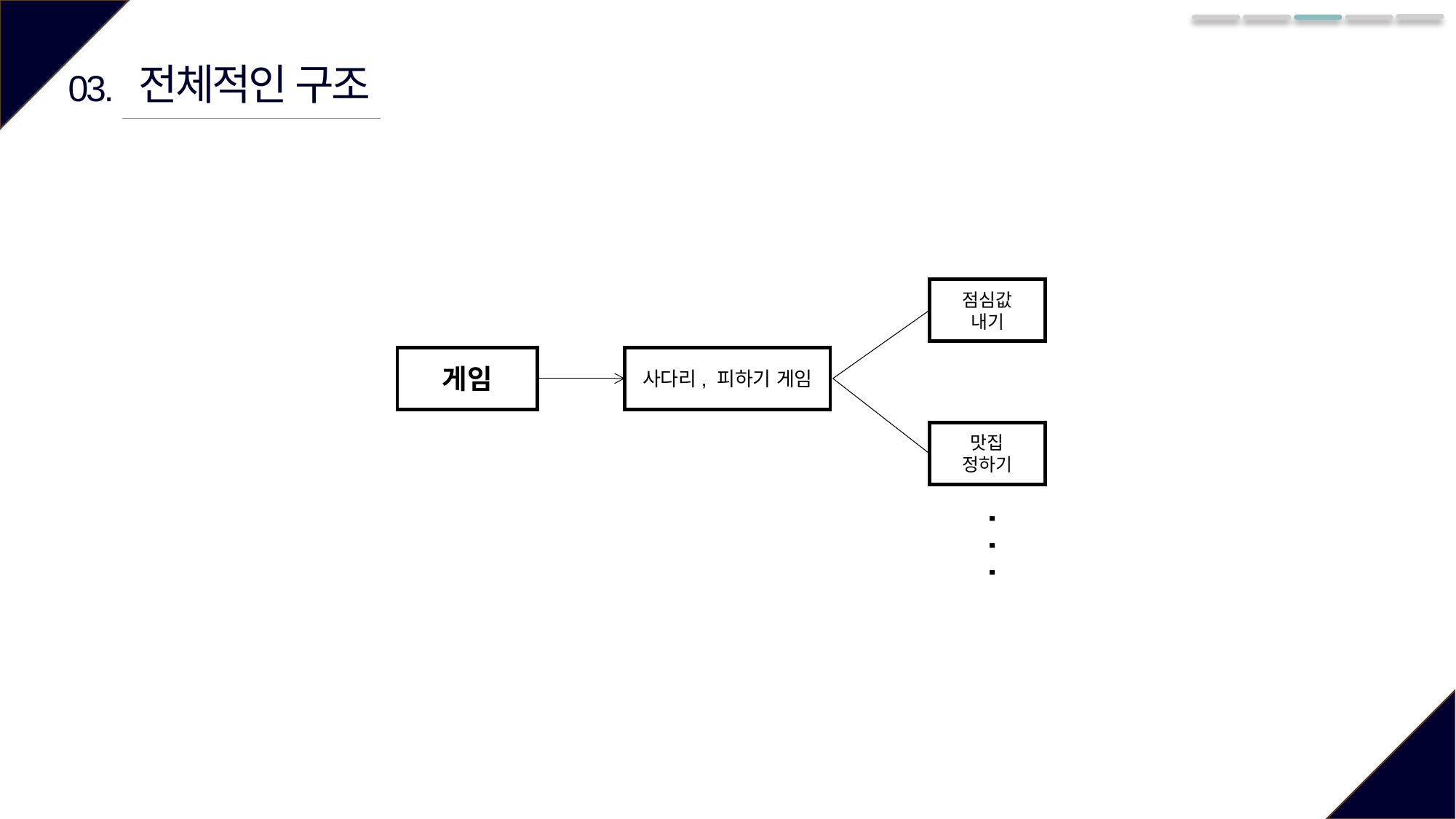

전체적인 구조
03.
점심값
내기
게임
사다리, 피하기 게임
맛집
정하기
. . .